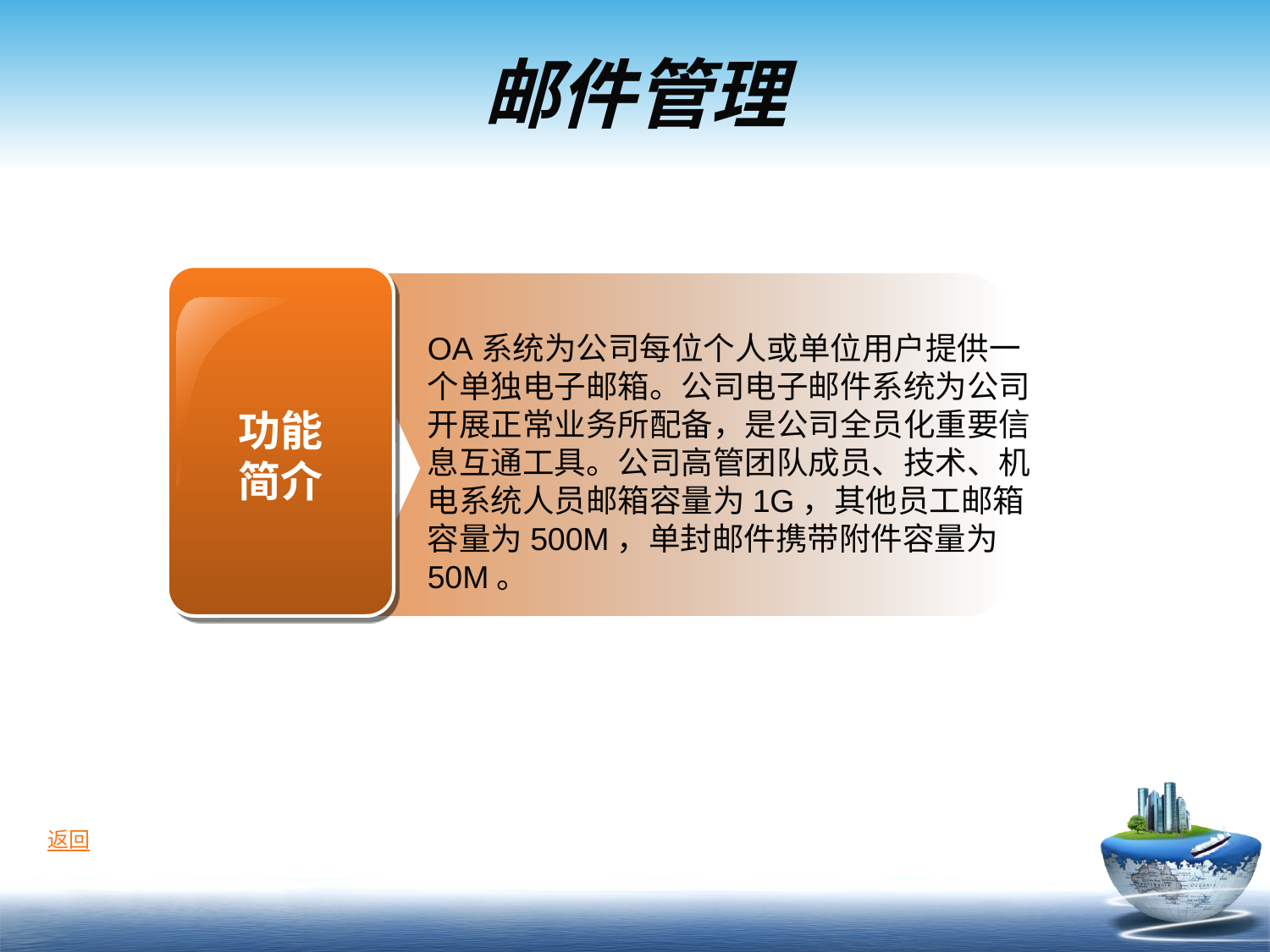

# 邮件管理

功能
简介

OA系统为公司每位个人或单位用户提供一个单独电子邮箱。公司电子邮件系统为公司开展正常业务所配备，是公司全员化重要信息互通工具。公司高管团队成员、技术、机电系统人员邮箱容量为1G，其他员工邮箱容量为500M，单封邮件携带附件容量为50M。
返回